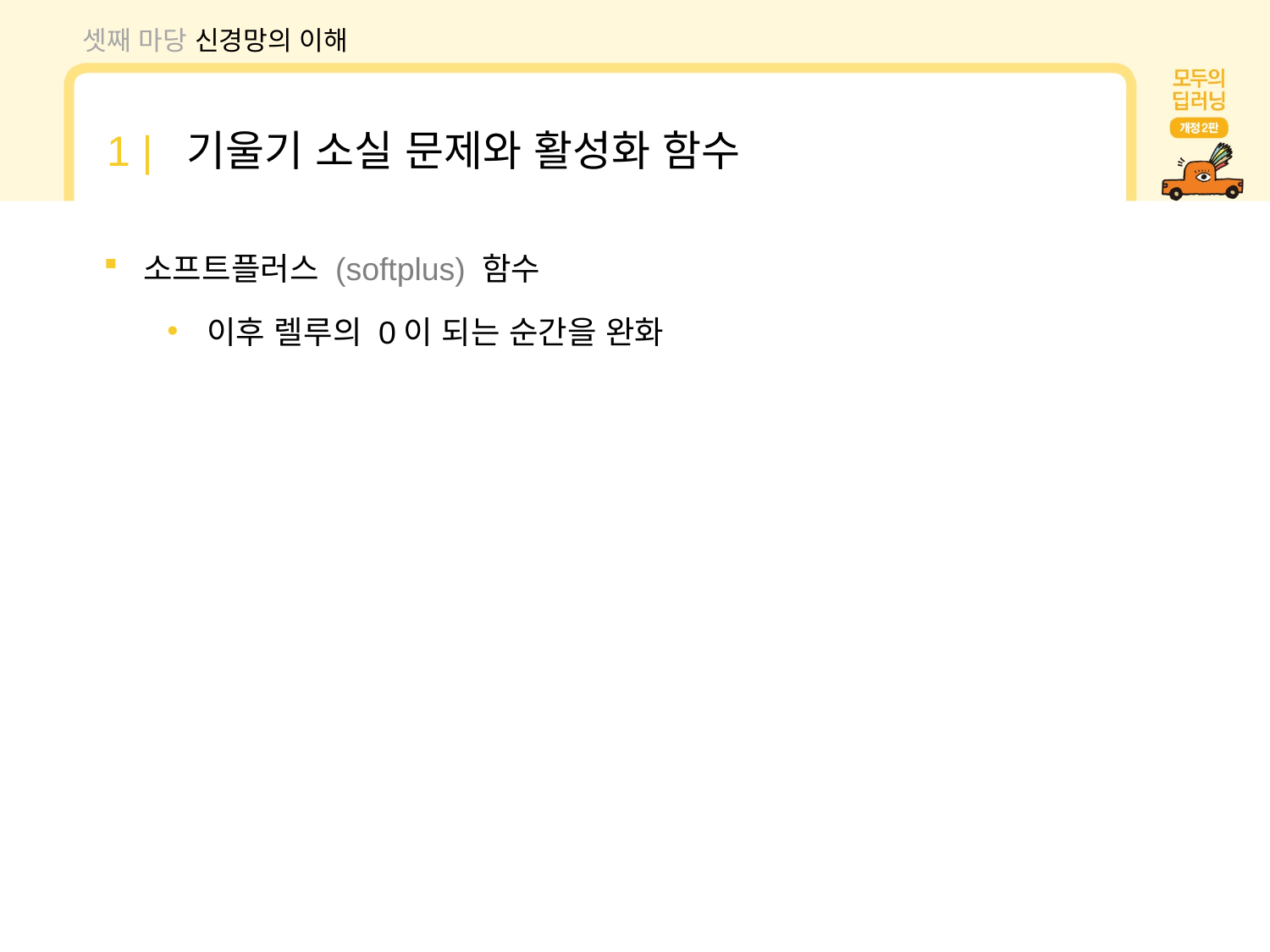

셋째 마당 신경망의 이해
1 |  기울기 소실 문제와 활성화 함수
소프트플러스 (softplus) 함수
이후 렐루의 0이 되는 순간을 완화